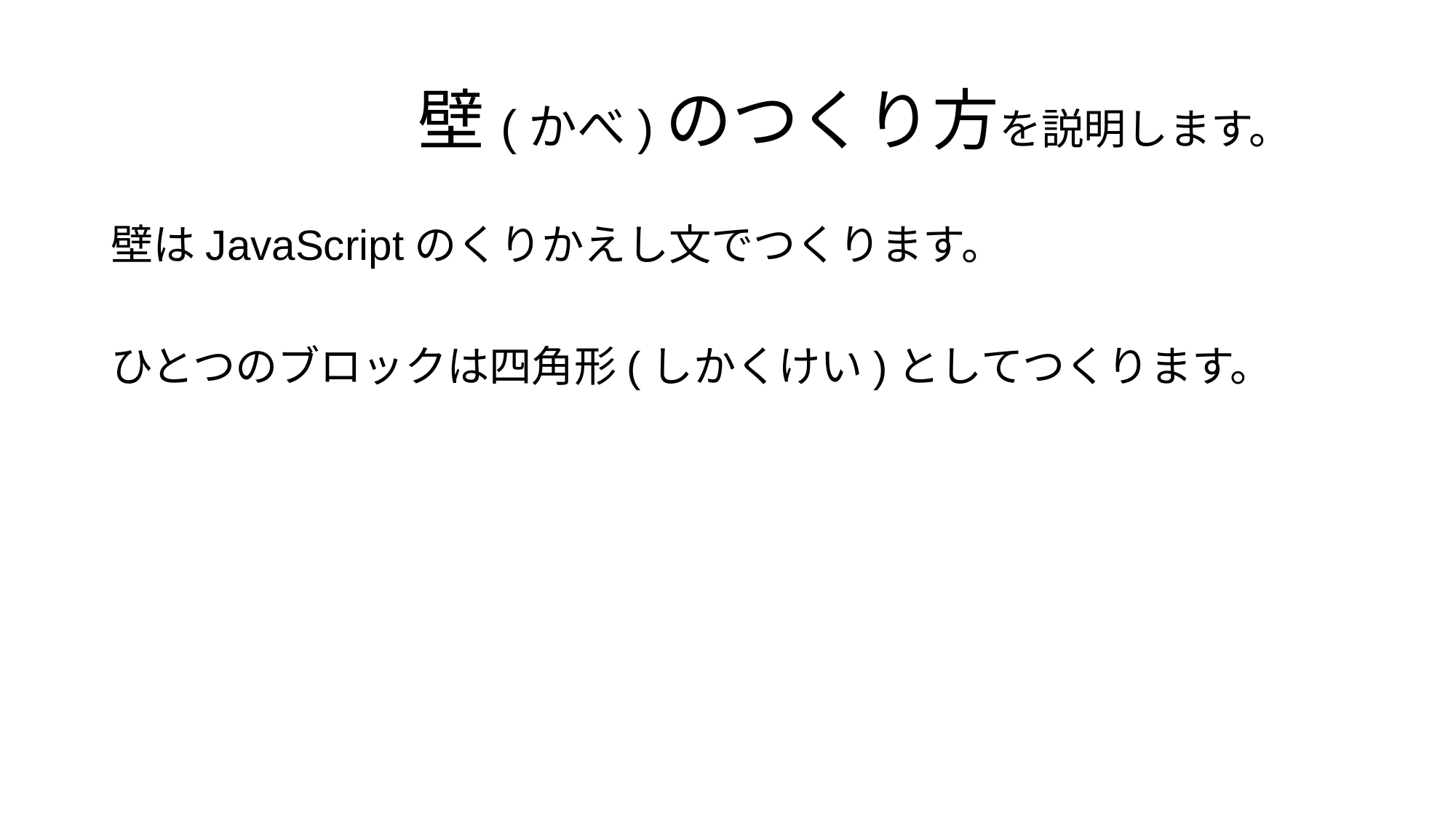

# 壁(かべ)のつくり方を説明します。
壁はJavaScriptのくりかえし文でつくります。

ひとつのブロックは四角形(しかくけい)としてつくります。